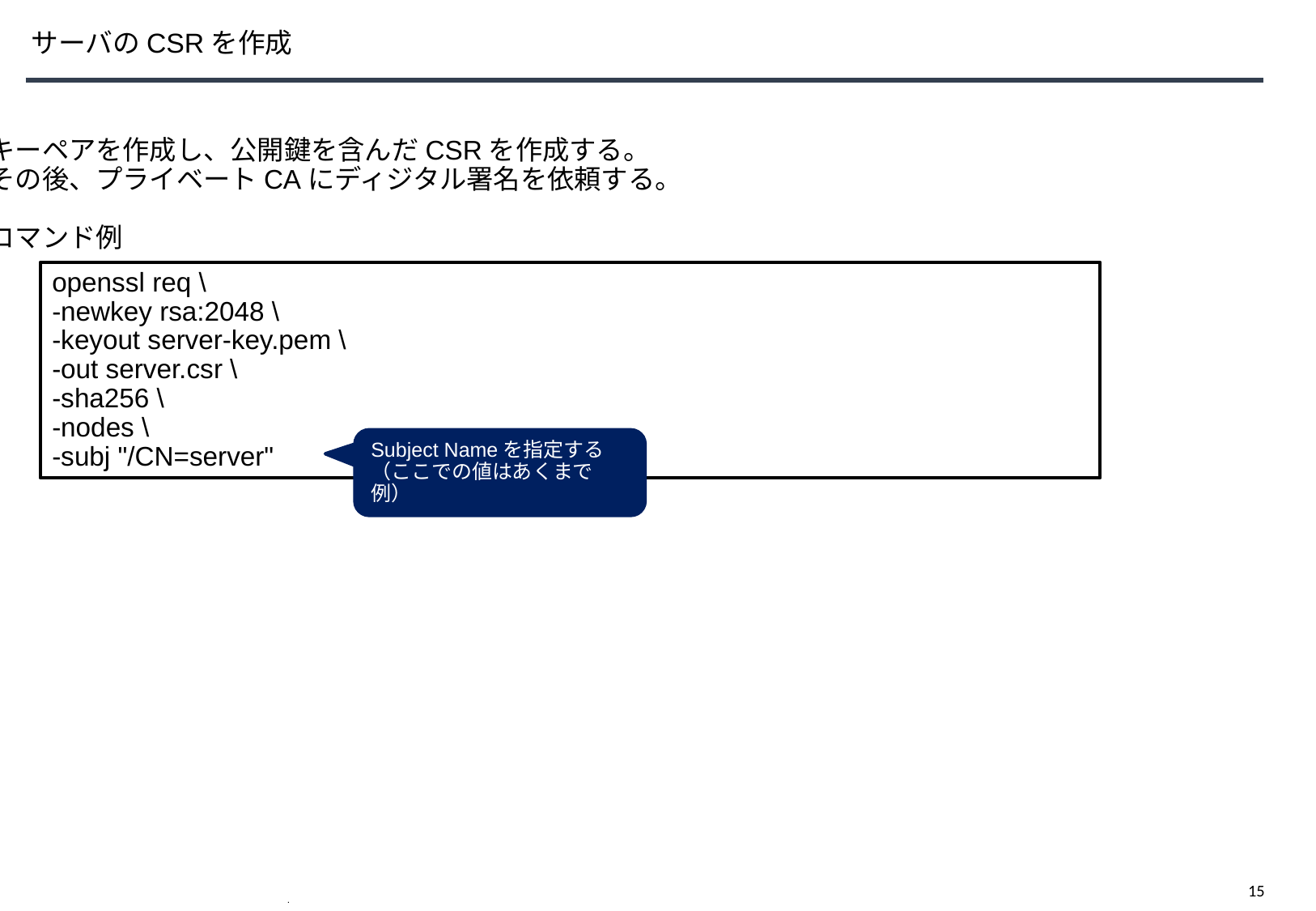

# サーバのCSRを作成
キーペアを作成し、公開鍵を含んだCSRを作成する。
その後、プライベートCAにディジタル署名を依頼する。

コマンド例
openssl req \
-newkey rsa:2048 \
-keyout server-key.pem \
-out server.csr \
-sha256 \
-nodes \
-subj "/CN=server"
Subject Nameを指定する
（ここでの値はあくまで例）